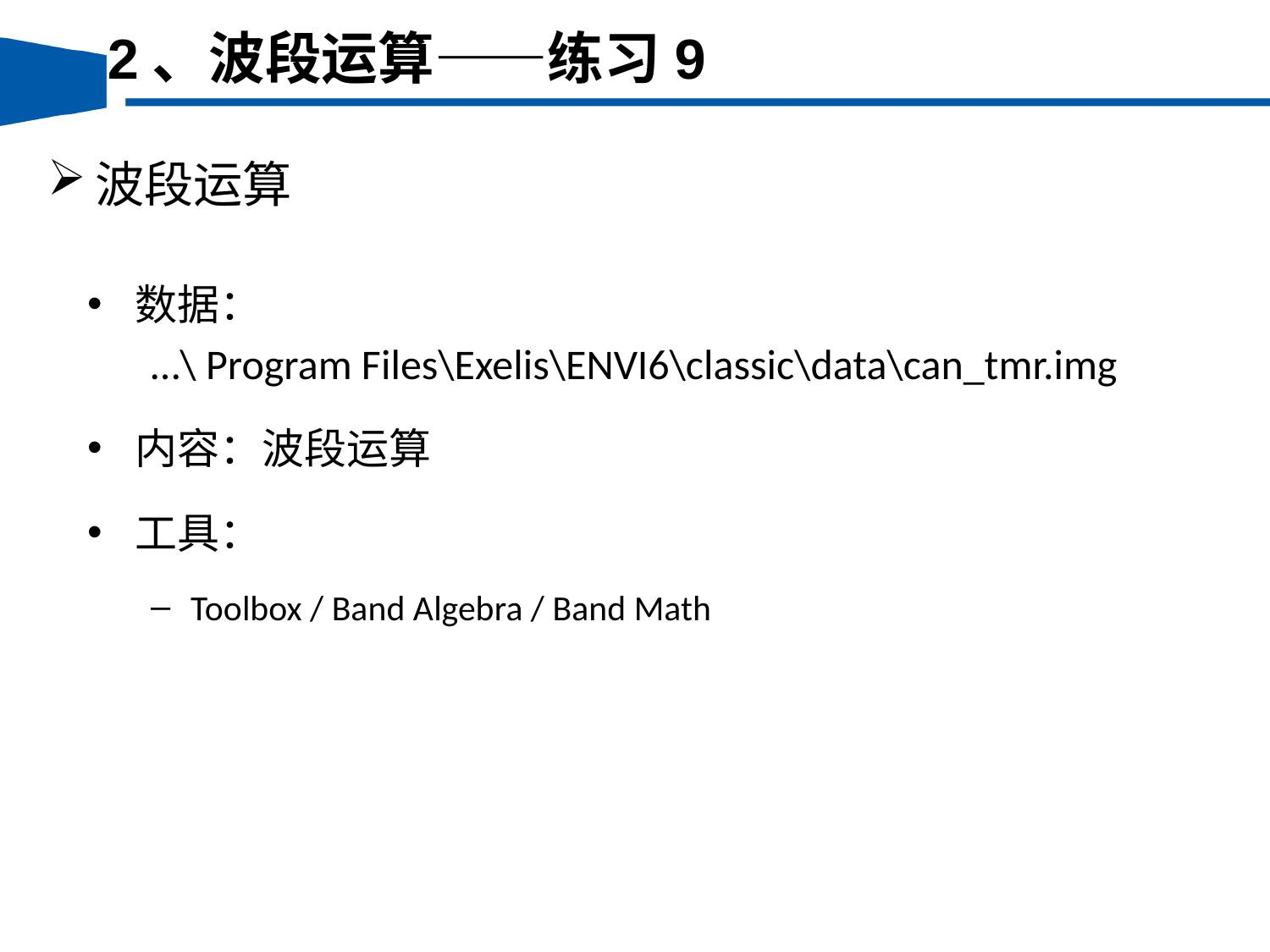

2、波段运算——练习9
波段运算
数据：
…\ Program Files\Exelis\ENVI6\classic\data\can_tmr.img
内容：波段运算
工具：
Toolbox / Band Algebra / Band Math